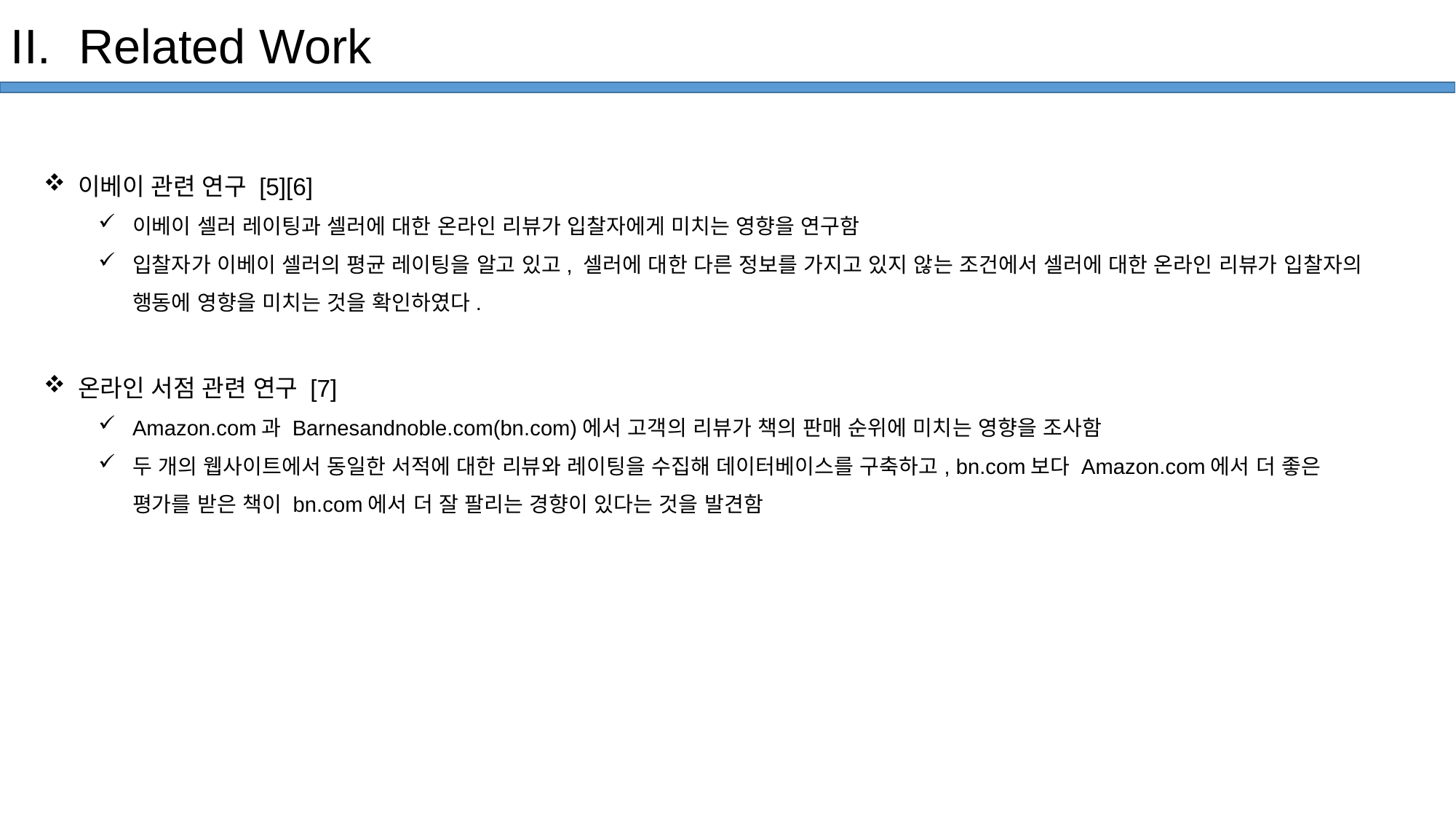

Related Work

이베이 관련 연구 [5][6]
이베이 셀러 레이팅과 셀러에 대한 온라인 리뷰가 입찰자에게 미치는 영향을 연구함
입찰자가 이베이 셀러의 평균 레이팅을 알고 있고, 셀러에 대한 다른 정보를 가지고 있지 않는 조건에서 셀러에 대한 온라인 리뷰가 입찰자의 행동에 영향을 미치는 것을 확인하였다.

온라인 서점 관련 연구 [7]
Amazon.com과 Barnesandnoble.com(bn.com)에서 고객의 리뷰가 책의 판매 순위에 미치는 영향을 조사함
두 개의 웹사이트에서 동일한 서적에 대한 리뷰와 레이팅을 수집해 데이터베이스를 구축하고, bn.com보다 Amazon.com에서 더 좋은 평가를 받은 책이 bn.com에서 더 잘 팔리는 경향이 있다는 것을 발견함